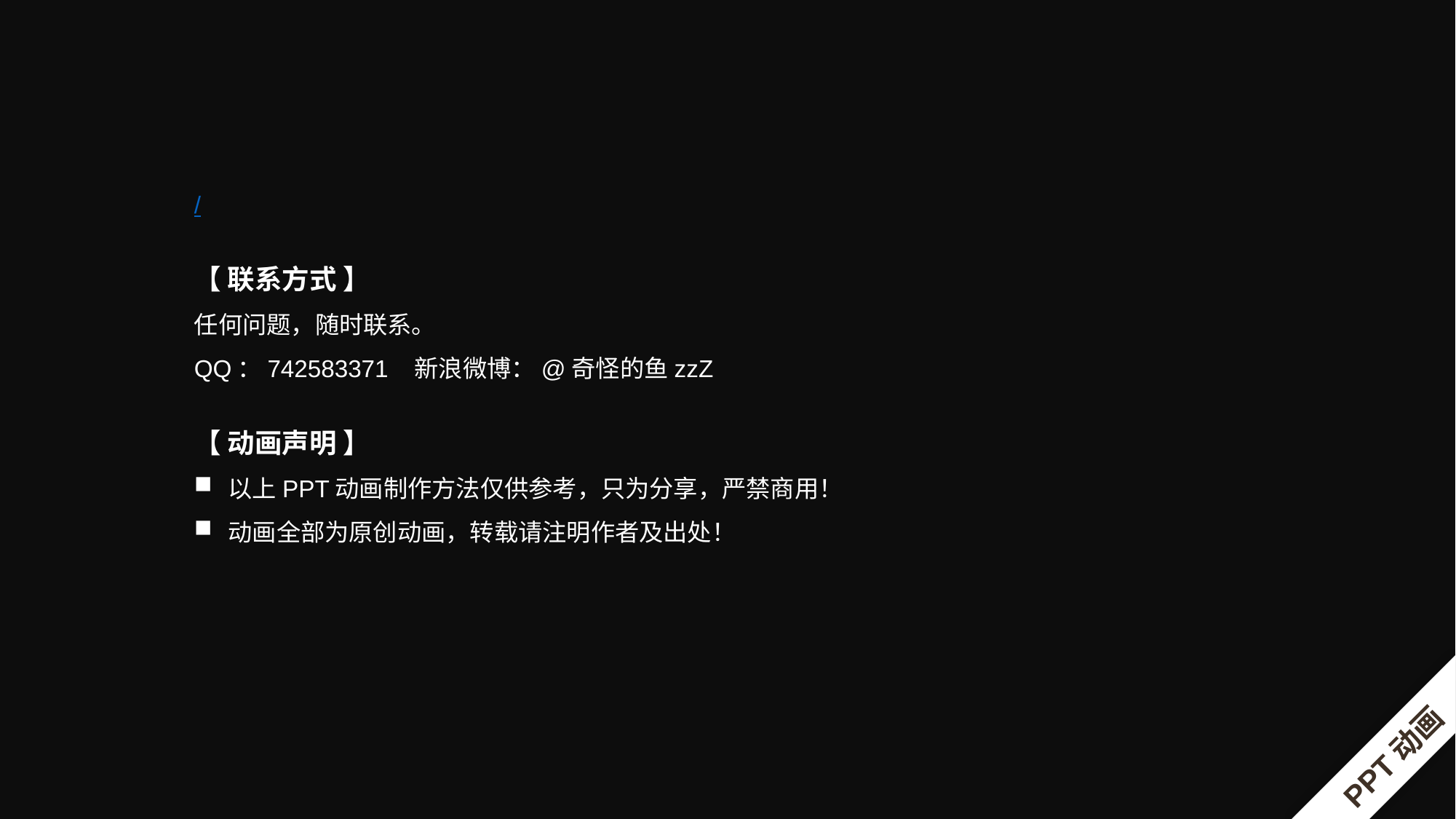

/

【 联系方式 】
任何问题，随时联系。
QQ：742583371   新浪微博：@奇怪的鱼zzZ

【 动画声明 】
以上PPT动画制作方法仅供参考，只为分享，严禁商用！
动画全部为原创动画，转载请注明作者及出处！